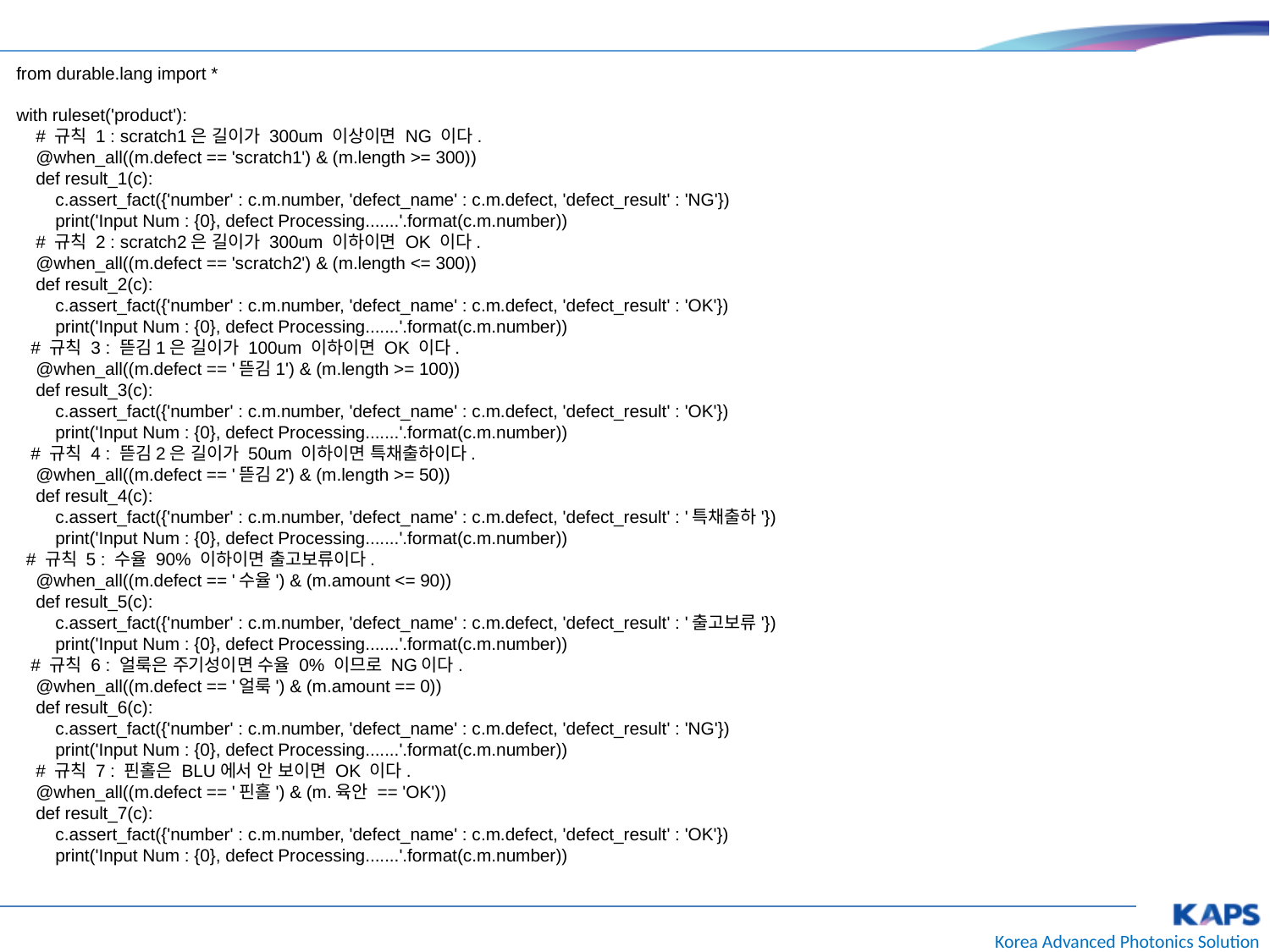

from durable.lang import *

with ruleset('product'):
    # 규칙 1 : scratch1은 길이가 300um 이상이면 NG 이다.
    @when_all((m.defect == 'scratch1') & (m.length >= 300))
    def result_1(c):
        c.assert_fact({'number' : c.m.number, 'defect_name' : c.m.defect, 'defect_result' : 'NG'})
        print('Input Num : {0}, defect Processing.......'.format(c.m.number))
    # 규칙 2 : scratch2은 길이가 300um 이하이면 OK 이다.
    @when_all((m.defect == 'scratch2') & (m.length <= 300))
    def result_2(c):
        c.assert_fact({'number' : c.m.number, 'defect_name' : c.m.defect, 'defect_result' : 'OK'})
        print('Input Num : {0}, defect Processing.......'.format(c.m.number))
   # 규칙 3 : 뜯김1은 길이가 100um 이하이면 OK 이다.
    @when_all((m.defect == '뜯김1') & (m.length >= 100))
    def result_3(c):
        c.assert_fact({'number' : c.m.number, 'defect_name' : c.m.defect, 'defect_result' : 'OK'})
        print('Input Num : {0}, defect Processing.......'.format(c.m.number))
   # 규칙 4 : 뜯김2은 길이가 50um 이하이면 특채출하이다.
    @when_all((m.defect == '뜯김2') & (m.length >= 50))
    def result_4(c):
        c.assert_fact({'number' : c.m.number, 'defect_name' : c.m.defect, 'defect_result' : '특채출하'})
        print('Input Num : {0}, defect Processing.......'.format(c.m.number))
  # 규칙 5 : 수율 90% 이하이면 출고보류이다.
    @when_all((m.defect == '수율') & (m.amount <= 90))
    def result_5(c):
        c.assert_fact({'number' : c.m.number, 'defect_name' : c.m.defect, 'defect_result' : '출고보류'})
        print('Input Num : {0}, defect Processing.......'.format(c.m.number))
   # 규칙 6 : 얼룩은 주기성이면 수율 0% 이므로 NG이다.
    @when_all((m.defect == '얼룩') & (m.amount == 0))
    def result_6(c):
        c.assert_fact({'number' : c.m.number, 'defect_name' : c.m.defect, 'defect_result' : 'NG'})
        print('Input Num : {0}, defect Processing.......'.format(c.m.number))
    # 규칙 7 : 핀홀은 BLU에서 안 보이면 OK 이다.
    @when_all((m.defect == '핀홀') & (m.육안 == 'OK'))
    def result_7(c):
        c.assert_fact({'number' : c.m.number, 'defect_name' : c.m.defect, 'defect_result' : 'OK'})
        print('Input Num : {0}, defect Processing.......'.format(c.m.number))